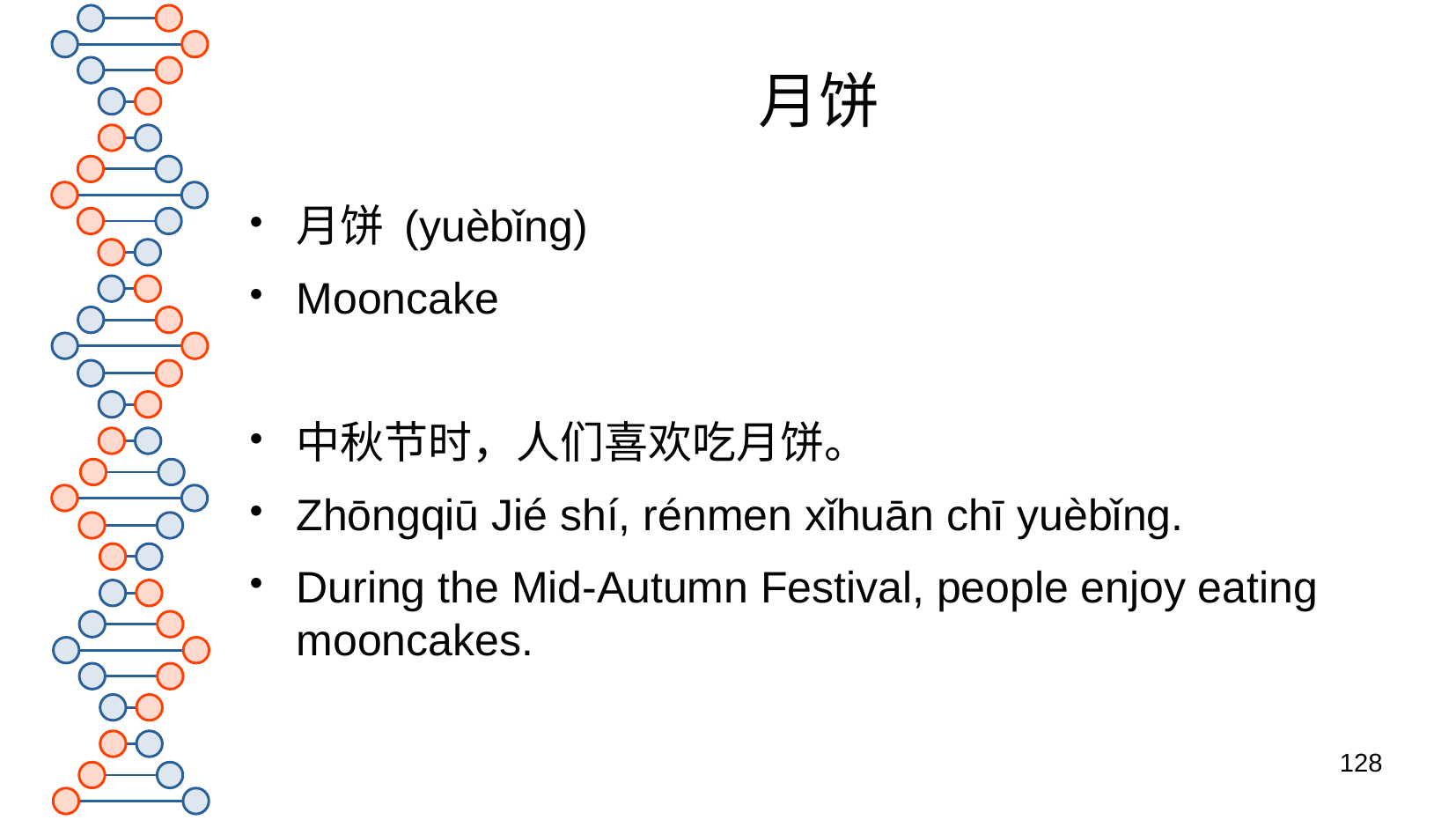

# 月饼
月饼 (yuèbǐng)
Mooncake

中秋节时，人们喜欢吃月饼。
Zhōngqiū Jié shí, rénmen xǐhuān chī yuèbǐng.
During the Mid-Autumn Festival, people enjoy eating mooncakes.
128